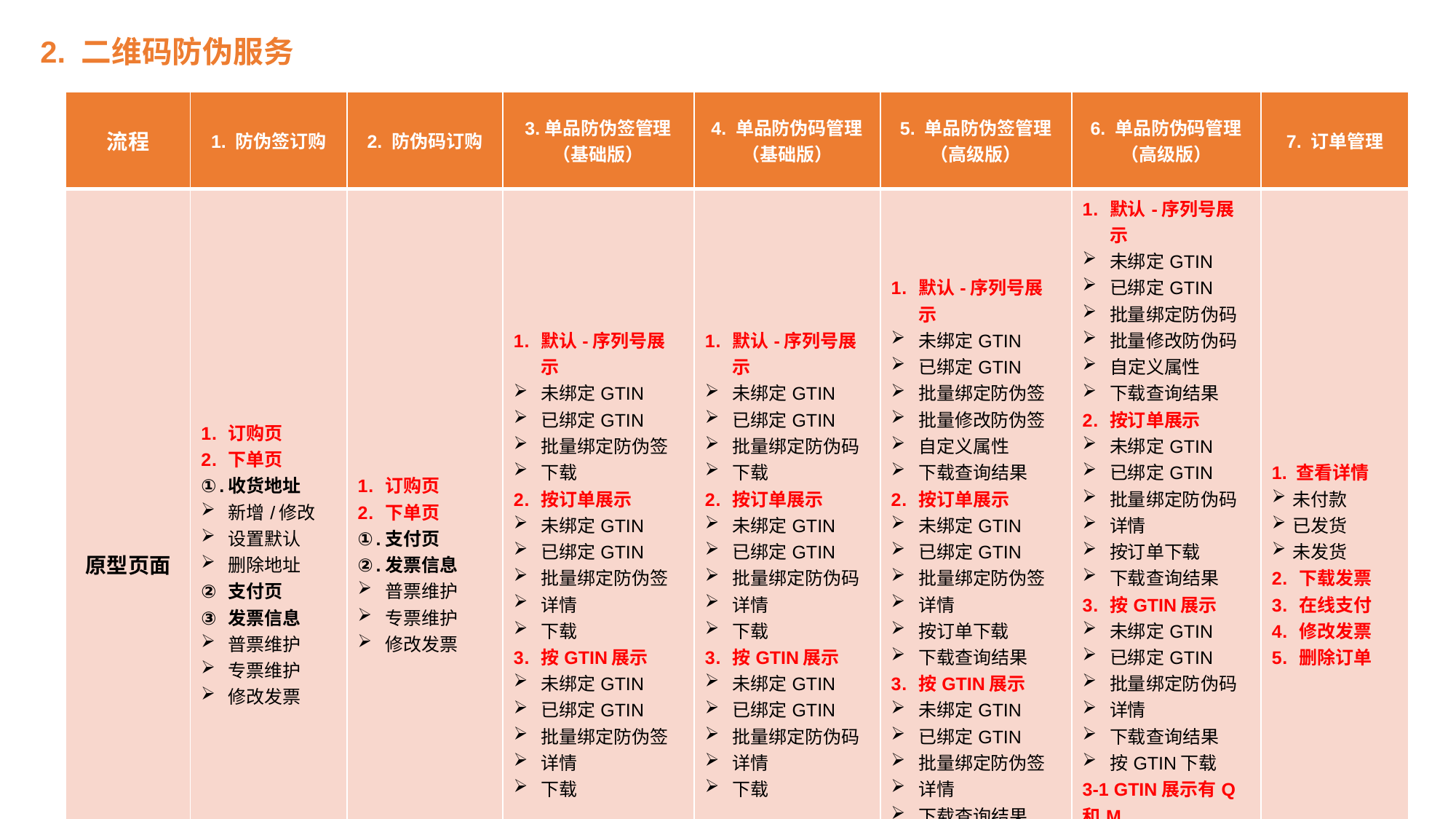

2. 二维码防伪服务
| 流程 | 1. 防伪签订购 | 2. 防伪码订购 | 3.单品防伪签管理 （基础版） | 4. 单品防伪码管理 （基础版） | 5. 单品防伪签管理 （高级版） | 6. 单品防伪码管理 （高级版） | 7. 订单管理 |
| --- | --- | --- | --- | --- | --- | --- | --- |
| 原型页面 | 订购页 下单页 收货地址 新增/修改 设置默认 删除地址 支付页 发票信息 普票维护 专票维护 修改发票 | 订购页 下单页 支付页 发票信息 普票维护 专票维护 修改发票 | 默认-序列号展示 未绑定GTIN 已绑定GTIN 批量绑定防伪签 下载 按订单展示 未绑定GTIN 已绑定GTIN 批量绑定防伪签 详情 下载 按GTIN展示 未绑定GTIN 已绑定GTIN 批量绑定防伪签 详情 下载 | 默认-序列号展示 未绑定GTIN 已绑定GTIN 批量绑定防伪码 下载 按订单展示 未绑定GTIN 已绑定GTIN 批量绑定防伪码 详情 下载 按GTIN展示 未绑定GTIN 已绑定GTIN 批量绑定防伪码 详情 下载 | 默认-序列号展示 未绑定GTIN 已绑定GTIN 批量绑定防伪签 批量修改防伪签 自定义属性 下载查询结果 按订单展示 未绑定GTIN 已绑定GTIN 批量绑定防伪签 详情 按订单下载 下载查询结果 按GTIN展示 未绑定GTIN 已绑定GTIN 批量绑定防伪签 详情 下载查询结果 按GTIN下载 | 默认-序列号展示 未绑定GTIN 已绑定GTIN 批量绑定防伪码 批量修改防伪码 自定义属性 下载查询结果 按订单展示 未绑定GTIN 已绑定GTIN 批量绑定防伪码 详情 按订单下载 下载查询结果 按GTIN展示 未绑定GTIN 已绑定GTIN 批量绑定防伪码 详情 下载查询结果 按GTIN下载 3-1 GTIN展示有Q和M 查询Q或M 详情 批量绑定防伪码 按GTIN下载 | 1. 查看详情 未付款 已发货 未发货 下载发票 在线支付 修改发票 删除订单 |